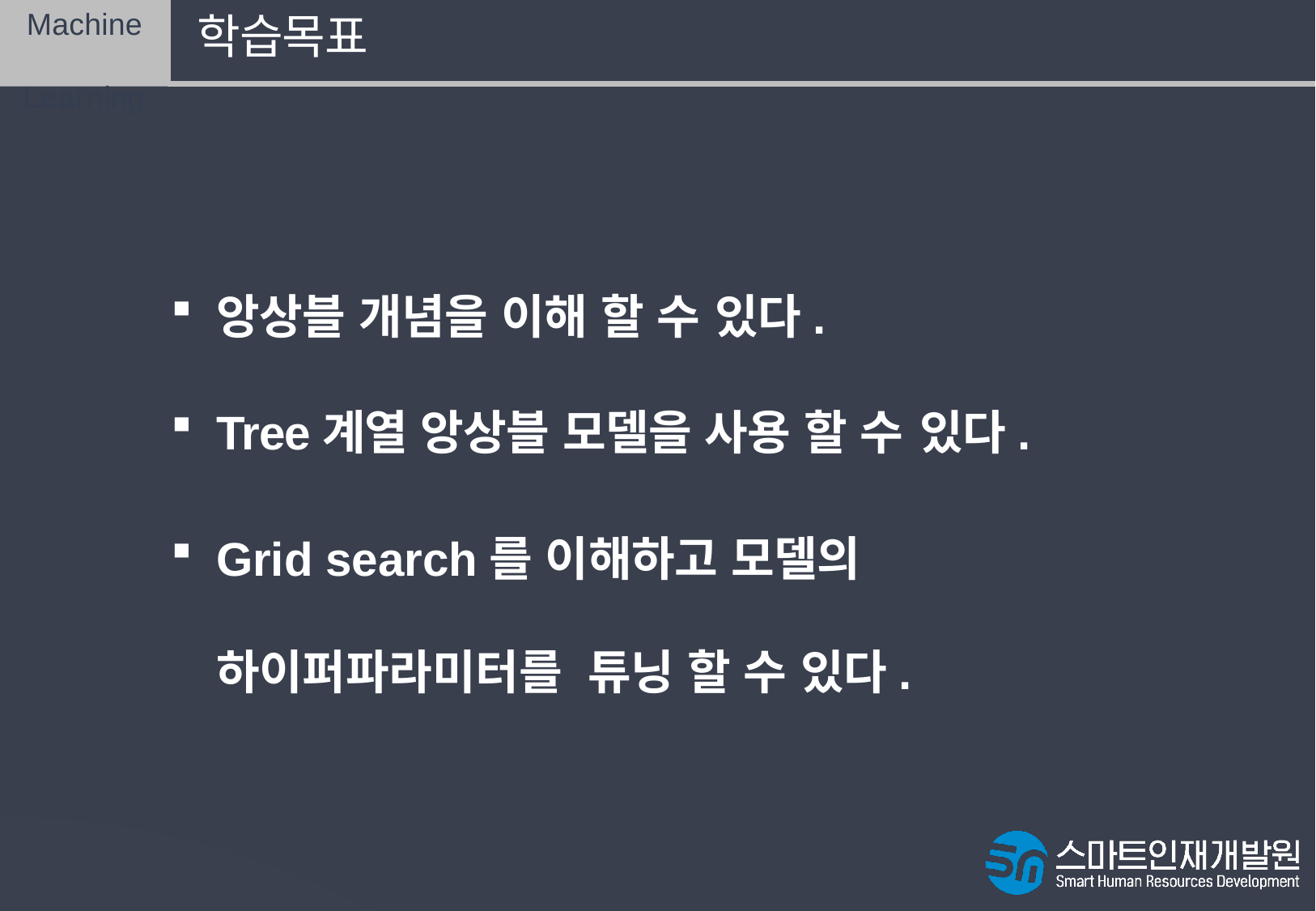

Machine  Learning
# 학습목표

앙상블 개념을 이해 할 수 있다.

Tree계열 앙상블 모델을 사용 할 수 있다.
Grid search를 이해하고 모델의 하이퍼파라미터를  튜닝 할 수 있다.